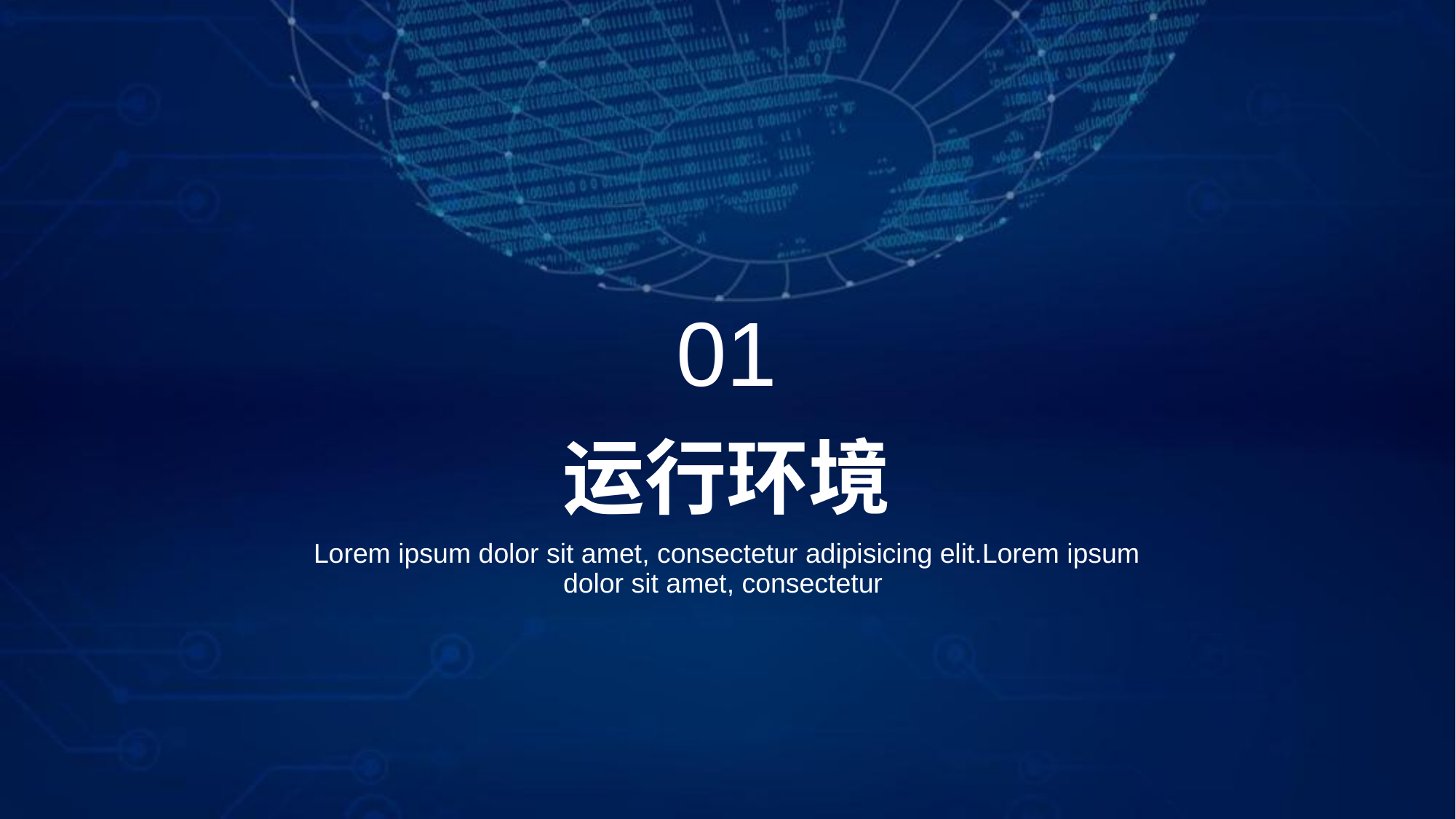

01
# 运行环境
Lorem ipsum dolor sit amet, consectetur adipisicing elit.Lorem ipsum dolor sit amet, consectetur